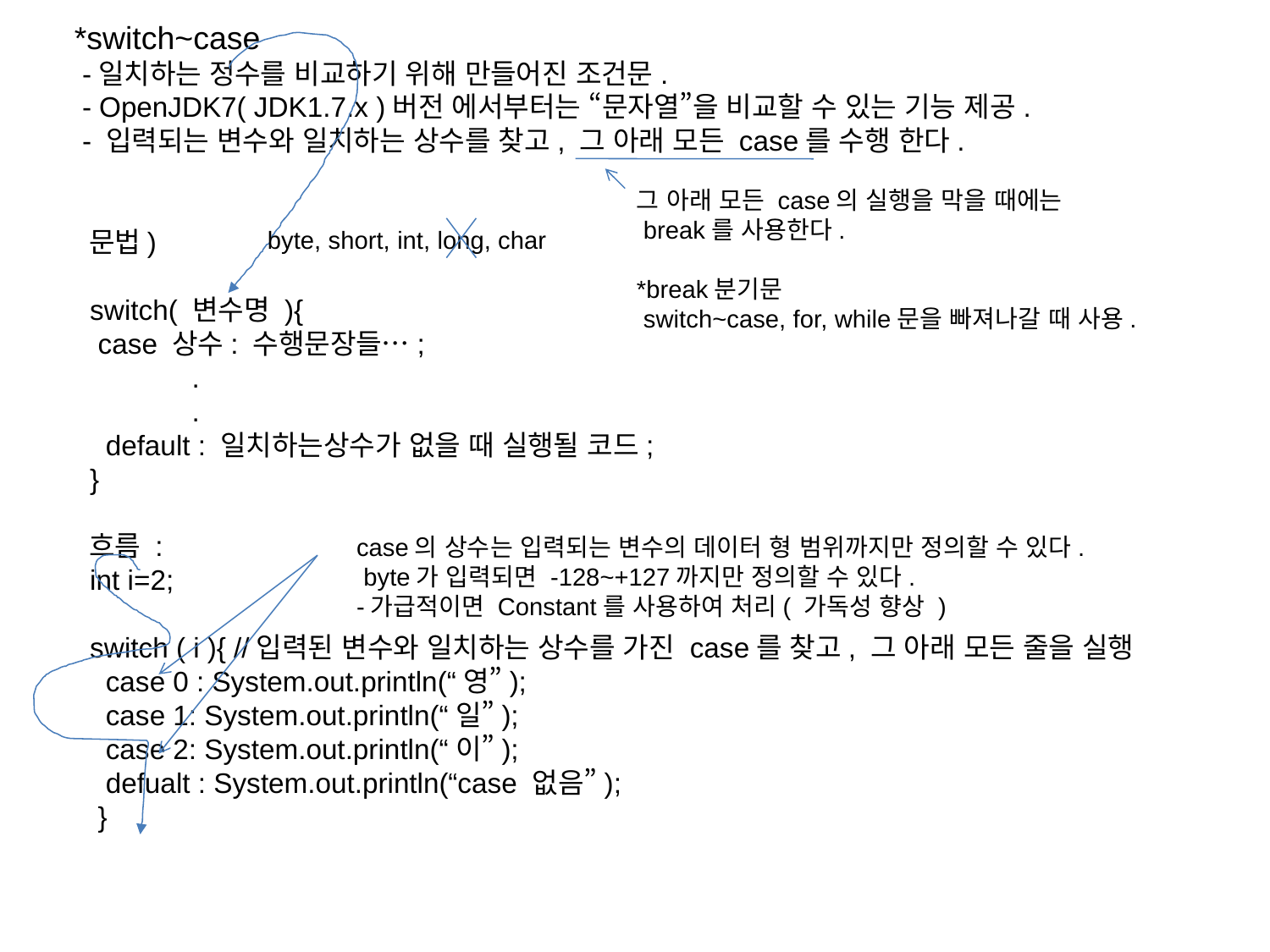

*switch~case
 -일치하는 정수를 비교하기 위해 만들어진 조건문.
 - OpenJDK7( JDK1.7.x )버전 에서부터는 “문자열”을 비교할 수 있는 기능 제공.
 - 입력되는 변수와 일치하는 상수를 찾고, 그 아래 모든 case를 수행 한다.

 문법)

  switch( 변수명 ){
   case 상수: 수행문장들…;
               .
               .
    default : 일치하는상수가 없을 때 실행될 코드;
  }

 흐름 :
  int i=2;

  switch ( i ){ //입력된 변수와 일치하는 상수를 가진 case를 찾고, 그 아래 모든 줄을 실행
    case 0 : System.out.println(“영”);
    case 1: System.out.println(“일”);
    case 2: System.out.println(“이”);
    defualt : System.out.println(“case 없음”);
   }

그 아래 모든 case의 실행을 막을 때에는
 break를 사용한다.

*break분기문
 switch~case, for, while문을 빠져나갈 때 사용.
byte, short, int, long, char
case의 상수는 입력되는 변수의 데이터 형 범위까지만 정의할 수 있다.
 byte가 입력되면 -128~+127까지만 정의할 수 있다.
-가급적이면 Constant를 사용하여 처리( 가독성 향상 )